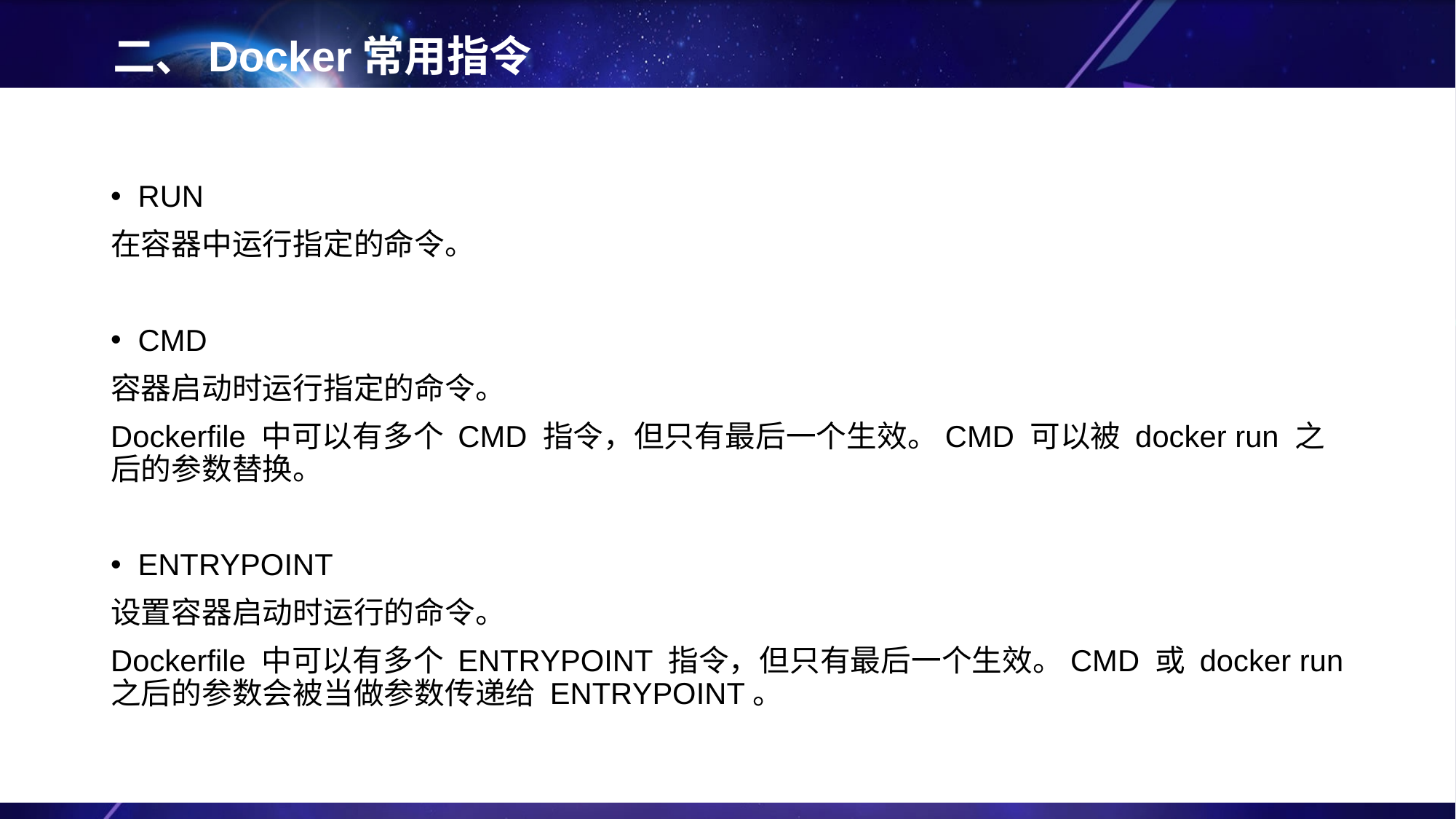

# 二、Docker常用指令
RUN
在容器中运行指定的命令。

CMD
容器启动时运行指定的命令。
Dockerfile 中可以有多个 CMD 指令，但只有最后一个生效。CMD 可以被 docker run 之后的参数替换。

ENTRYPOINT
设置容器启动时运行的命令。
Dockerfile 中可以有多个 ENTRYPOINT 指令，但只有最后一个生效。CMD 或 docker run 之后的参数会被当做参数传递给 ENTRYPOINT。